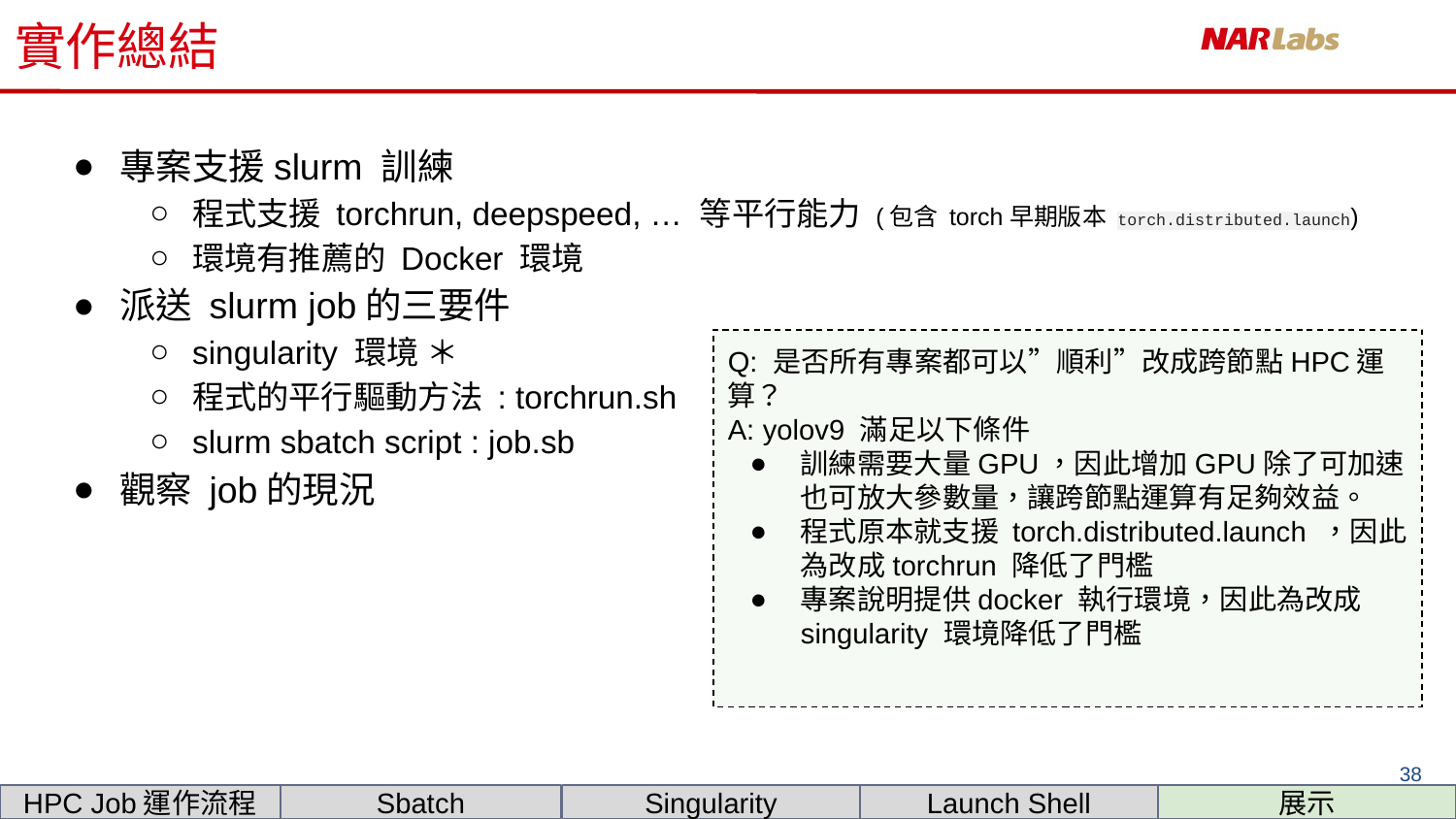

# 實作總結
專案支援slurm 訓練
程式支援 torchrun, deepspeed, … 等平行能力 (包含 torch早期版本 torch.distributed.launch)
環境有推薦的 Docker 環境
派送 slurm job的三要件
singularity 環境 ＊
程式的平行驅動方法 : torchrun.sh
slurm sbatch script : job.sb
觀察 job的現況
Q: 是否所有專案都可以”順利”改成跨節點HPC運算？
A: yolov9 滿足以下條件
訓練需要大量GPU，因此增加GPU除了可加速也可放大參數量，讓跨節點運算有足夠效益。
程式原本就支援 torch.distributed.launch ，因此為改成torchrun 降低了門檻
專案說明提供docker 執行環境，因此為改成 singularity 環境降低了門檻
38
Sbatch
HPC Job運作流程
Singularity
Launch Shell
展示